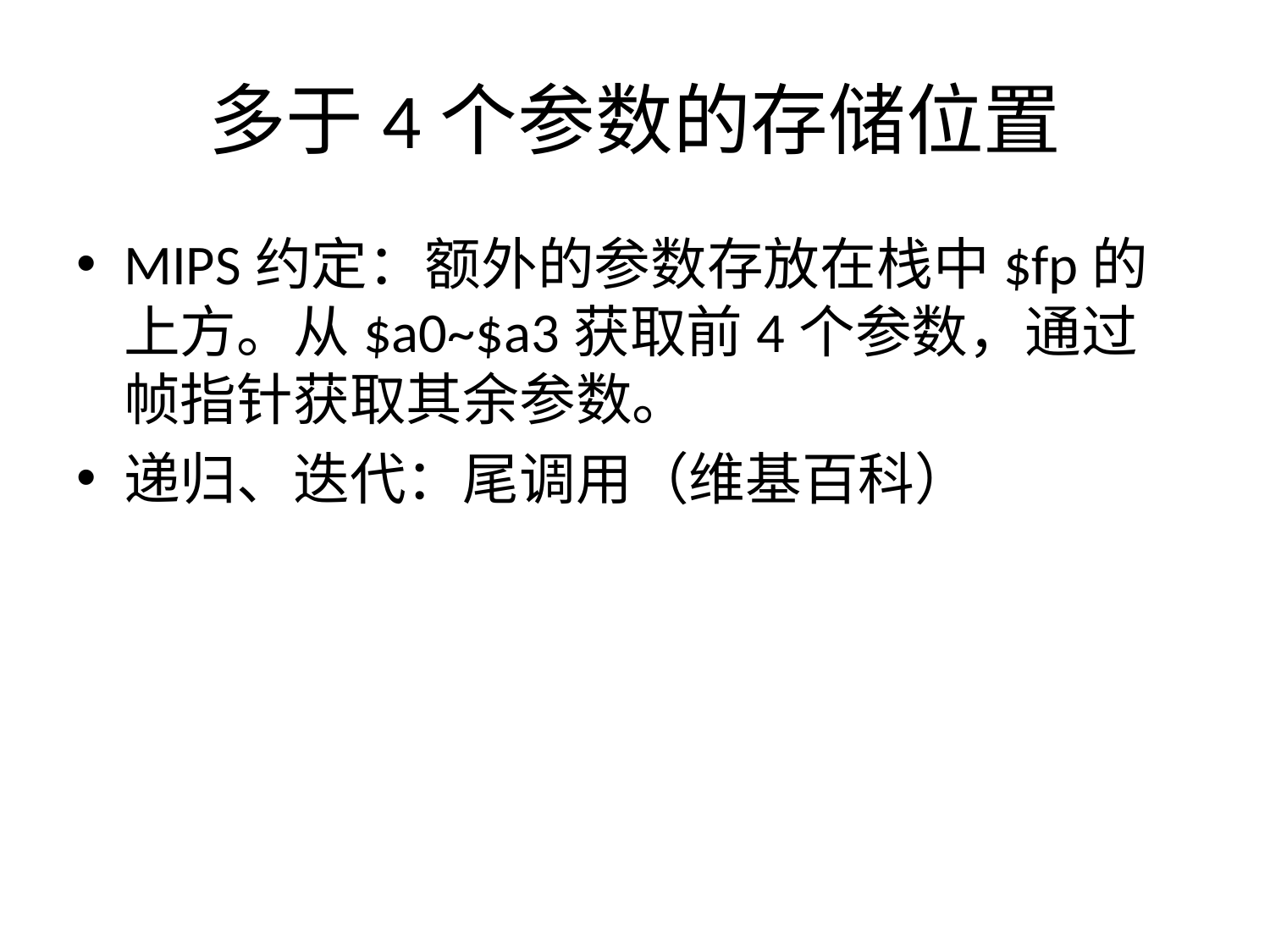

# 多于4个参数的存储位置
MIPS约定：额外的参数存放在栈中$fp的上方。从$a0~$a3获取前4个参数，通过帧指针获取其余参数。
递归、迭代：尾调用（维基百科）